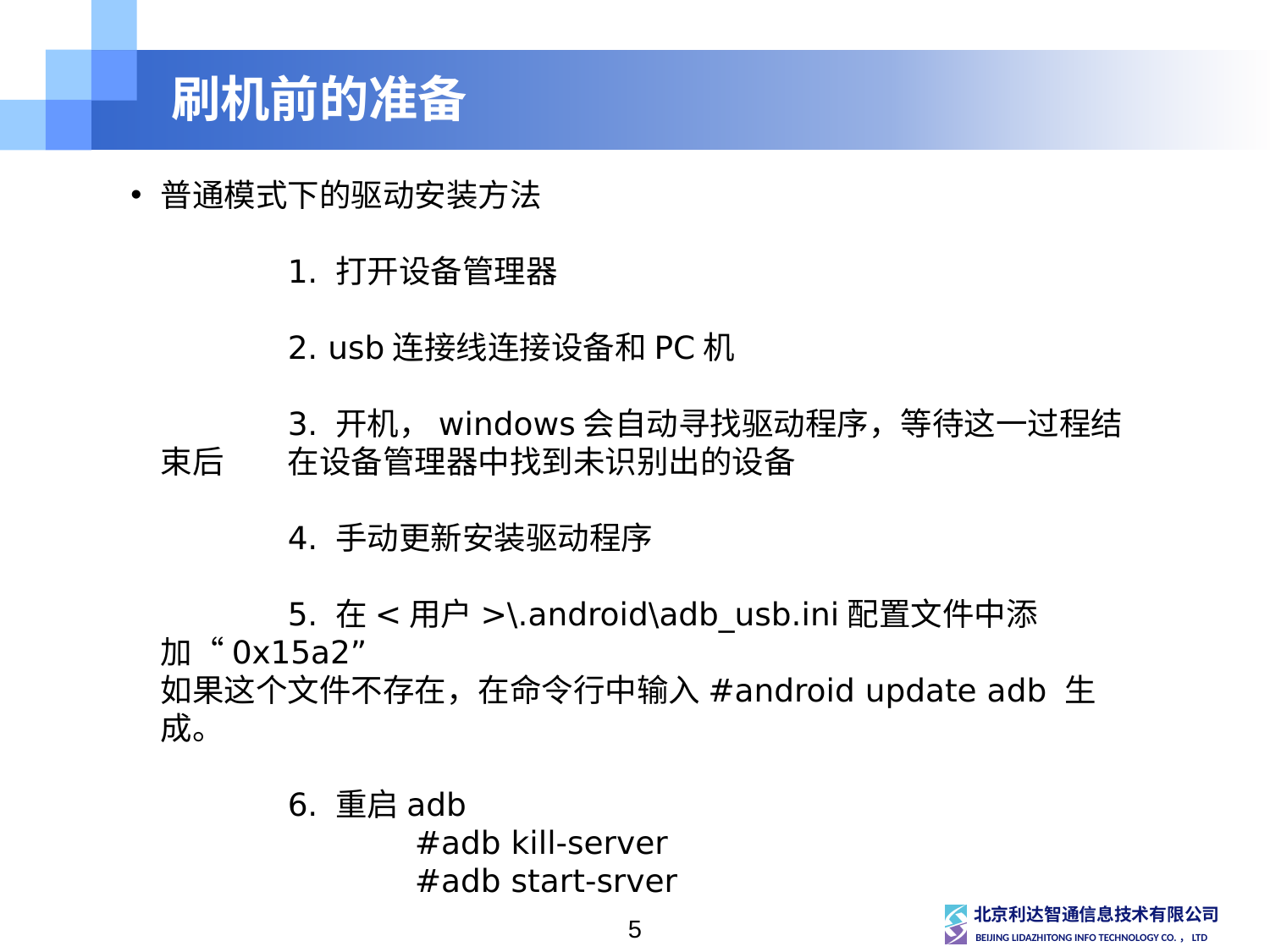

# 刷机前的准备
普通模式下的驱动安装方法

	1. 打开设备管理器

	2. usb连接线连接设备和PC机

	3. 开机，windows会自动寻找驱动程序，等待这一过程结束后	在设备管理器中找到未识别出的设备

	4. 手动更新安装驱动程序

	5. 在<用户>\.android\adb_usb.ini配置文件中添加“0x15a2”
如果这个文件不存在，在命令行中输入#android update adb 生成。

	6. 重启adb
		#adb kill-server
		#adb start-srver

5